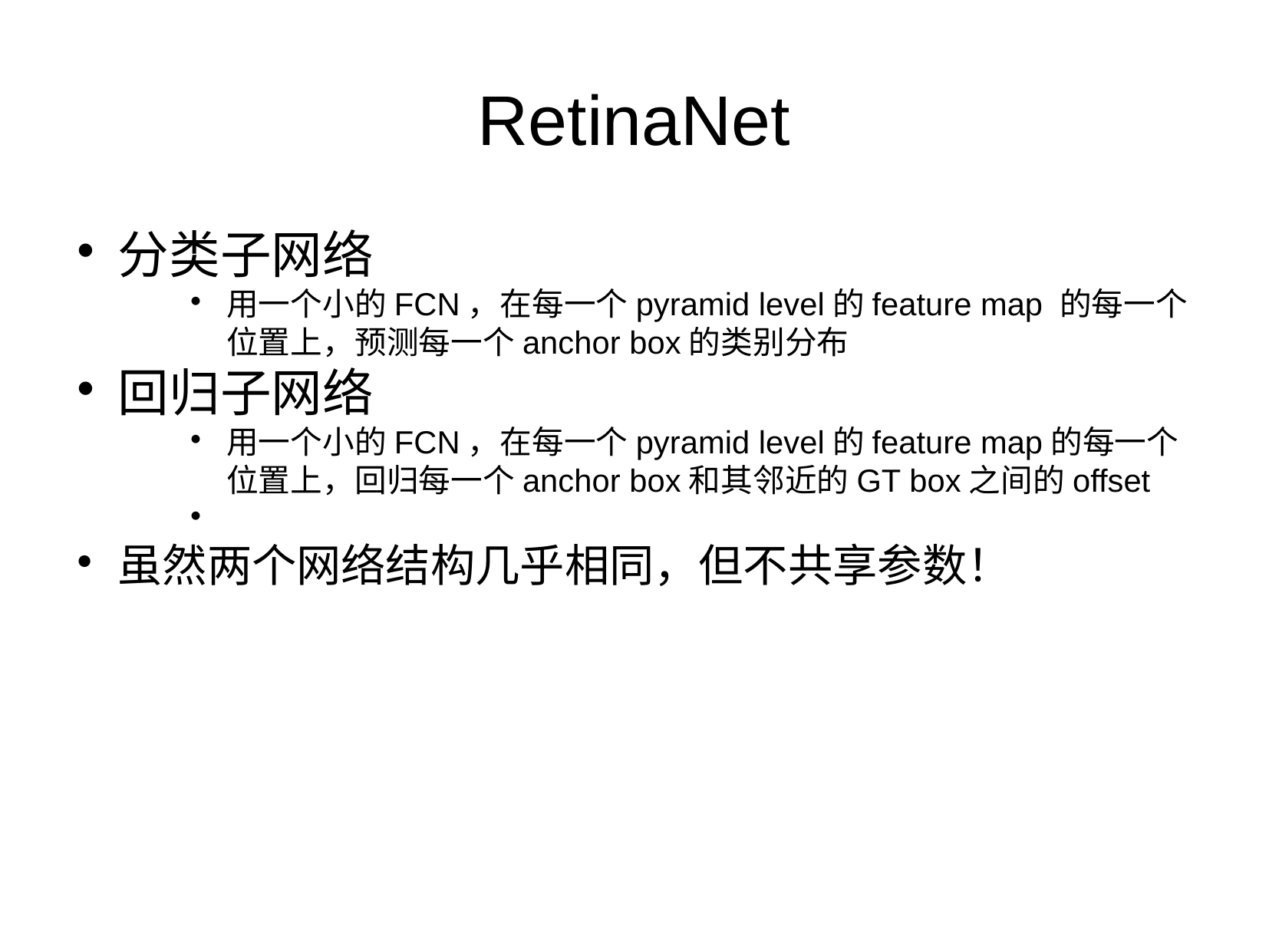

RetinaNet
分类子网络
用一个小的FCN，在每一个pyramid level的feature map 的每一个位置上，预测每一个anchor box的类别分布
回归子网络
用一个小的FCN，在每一个pyramid level的feature map的每一个位置上，回归每一个anchor box和其邻近的GT box之间的offset

虽然两个网络结构几乎相同，但不共享参数！